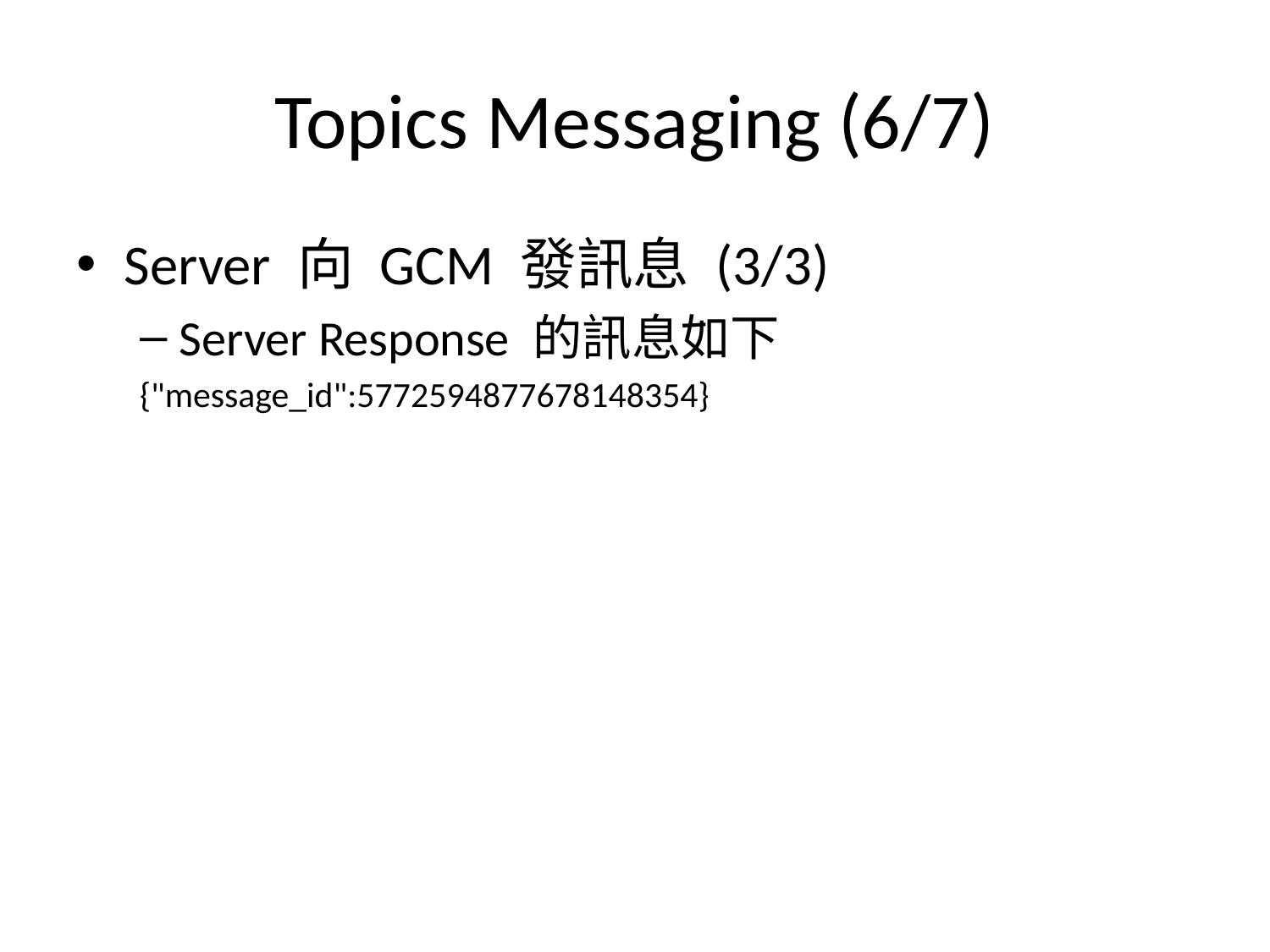

# Topics Messaging (6/7)
Server 向 GCM 發訊息 (3/3)
Server Response 的訊息如下
{"message_id":5772594877678148354}